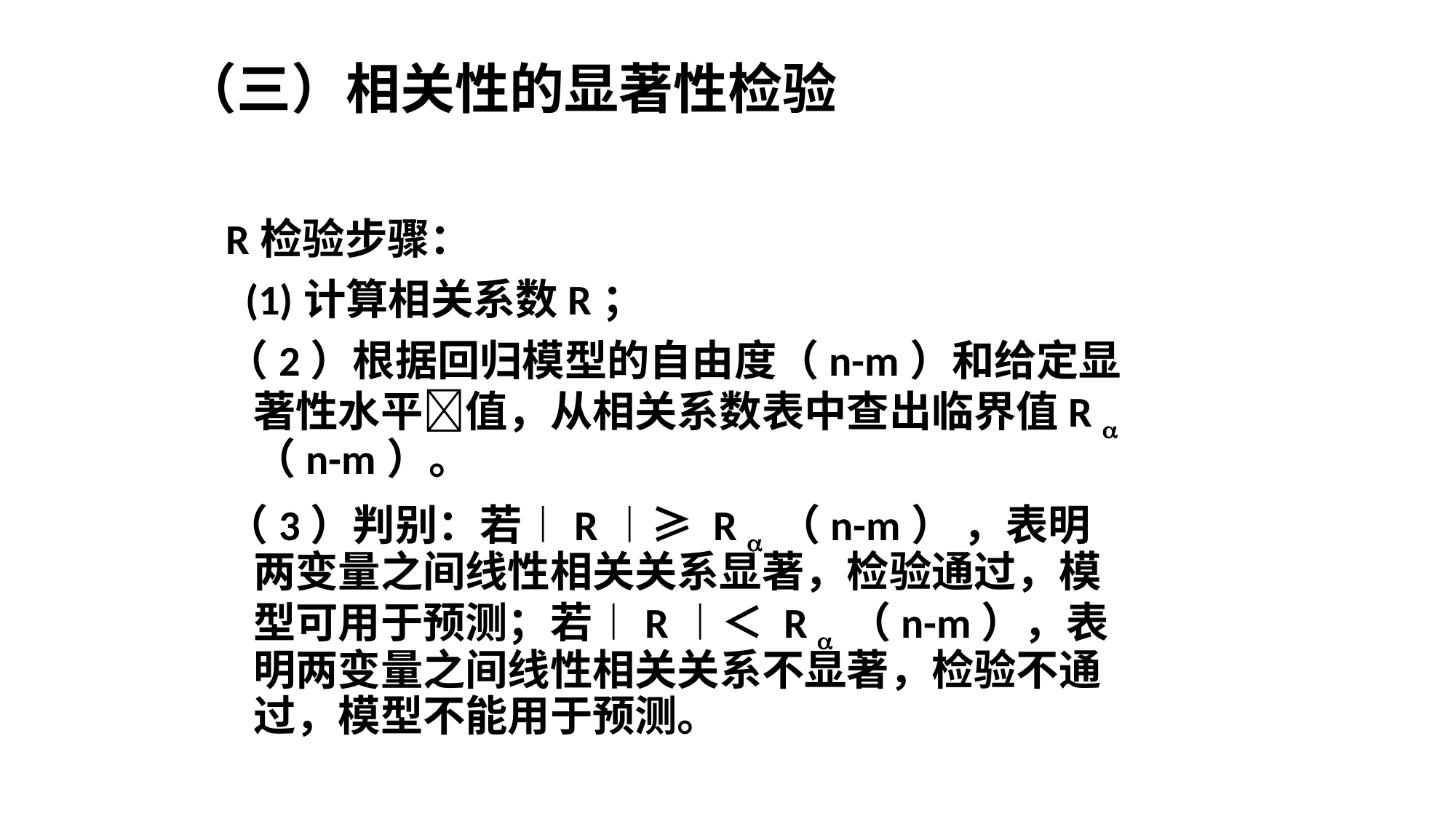

# （三）相关性的显著性检验
R检验步骤：
  (1)计算相关系数R；
（2）根据回归模型的自由度（n-m）和给定显著性水平α值，从相关系数表中查出临界值R α （n-m）。
（3）判别：若︱R︱≥ R α （n-m） ，表明两变量之间线性相关关系显著，检验通过，模型可用于预测；若︱R︱＜ R α （n-m），表明两变量之间线性相关关系不显著，检验不通过，模型不能用于预测。